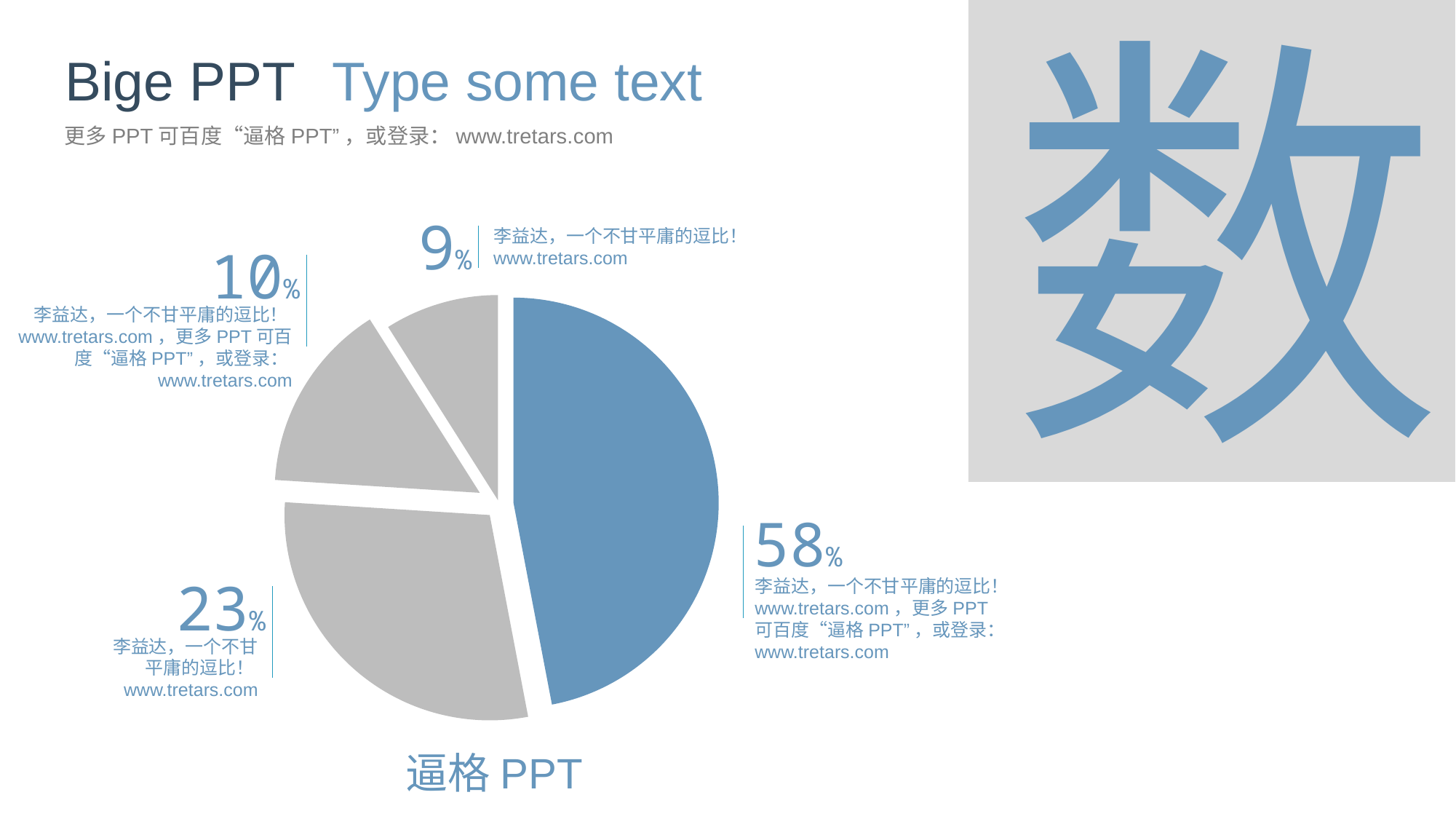

数
Bige PPT
Type some text
更多PPT可百度“逼格PPT”，或登录：www.tretars.com
9%

### Chart

| Category | 销售额 |
|---|---|
| 第一季度 | 47.0 |
| 第二季度 | 29.0 |
| 第三季度 | 15.0 |
| 第四季度 | 9.0 |
李益达，一个不甘平庸的逗比！www.tretars.com
10%
李益达，一个不甘平庸的逗比！www.tretars.com，更多PPT可百度“逼格PPT”，或登录：www.tretars.com
58%
23%
李益达，一个不甘平庸的逗比！www.tretars.com，更多PPT可百度“逼格PPT”，或登录：www.tretars.com
李益达，一个不甘平庸的逗比！www.tretars.com
逼格PPT